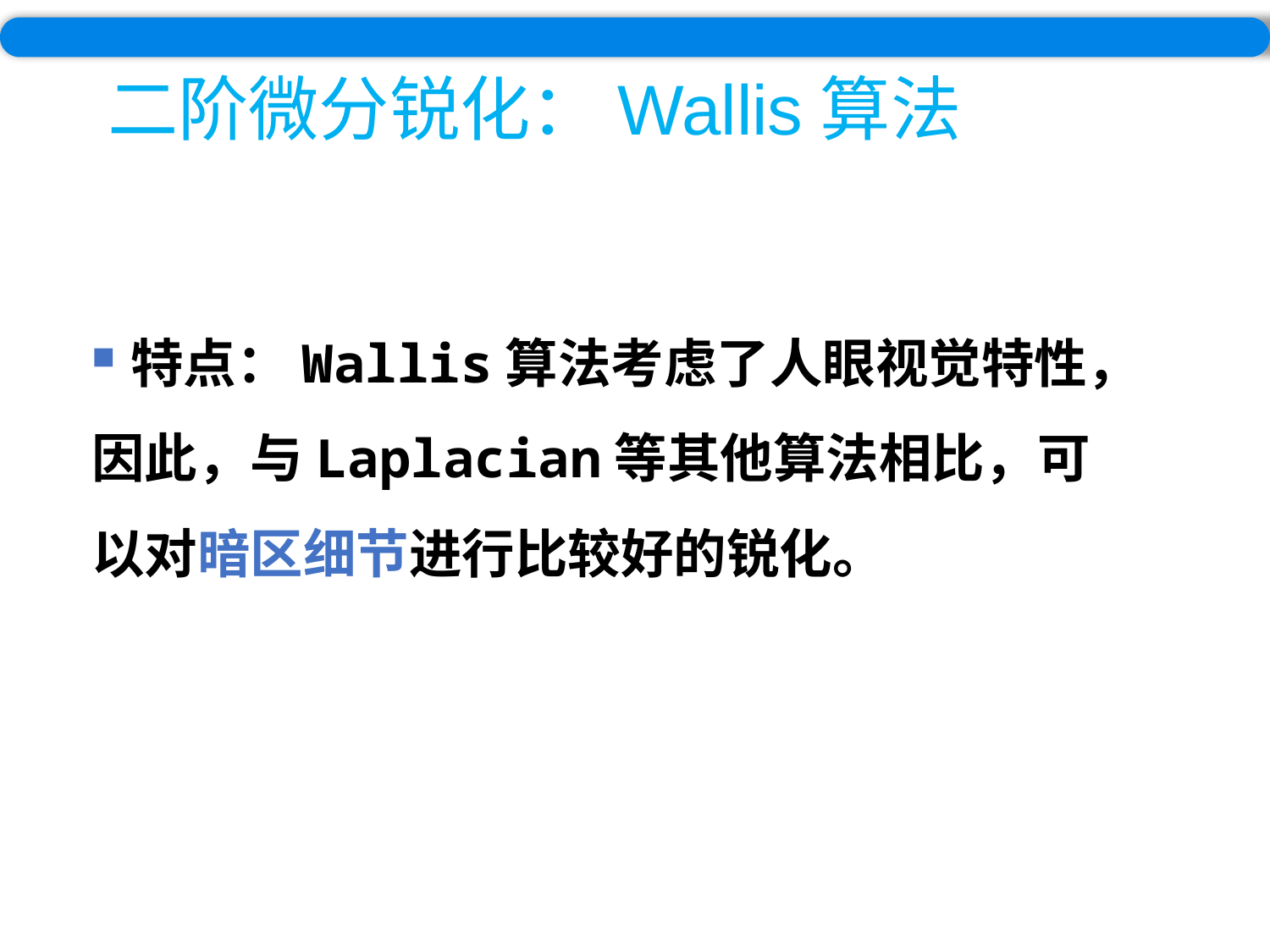

# 二阶微分锐化：Wallis算法
 特点：Wallis算法考虑了人眼视觉特性，因此，与Laplacian等其他算法相比，可以对暗区细节进行比较好的锐化。